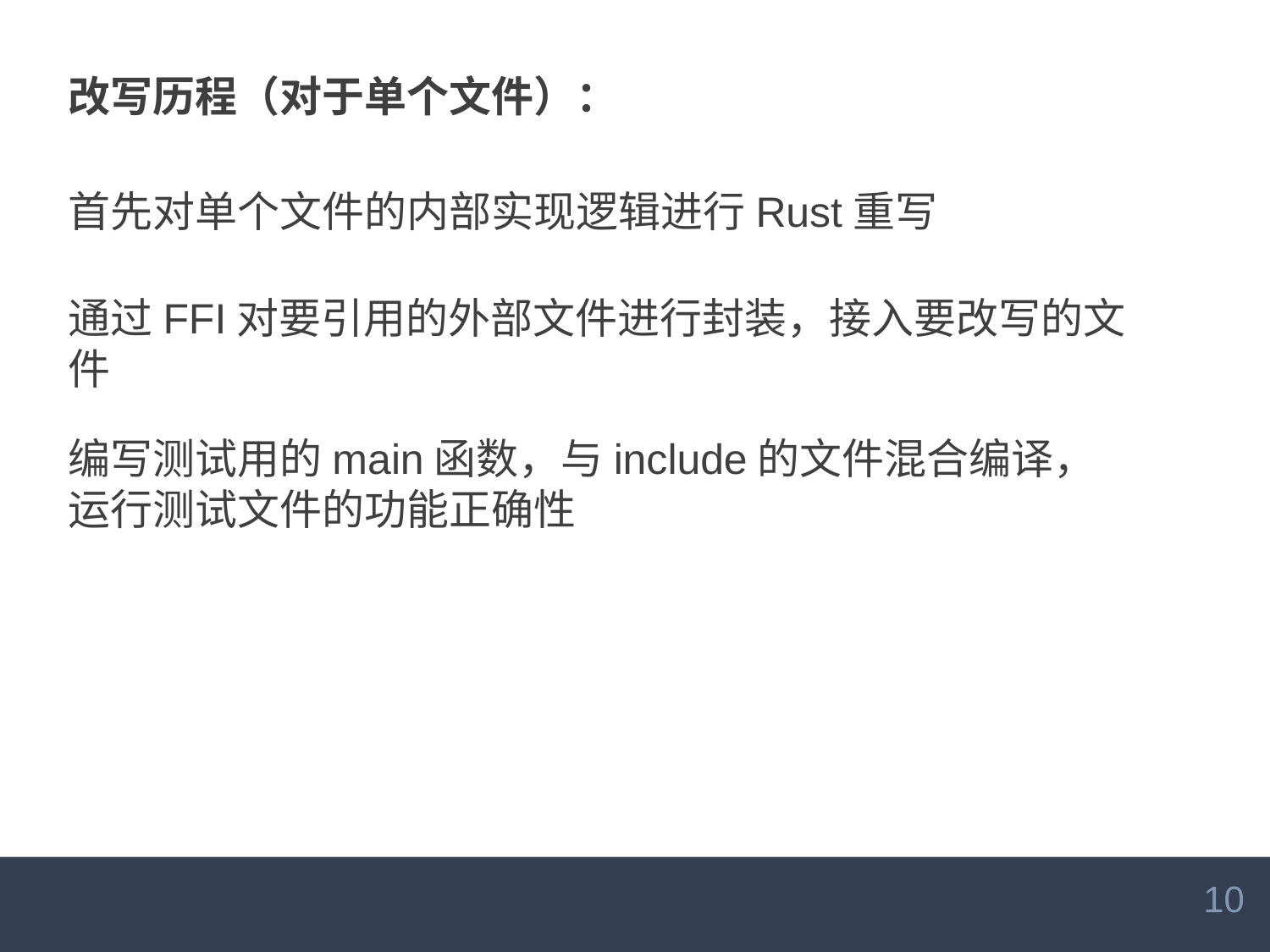

改写历程（对于单个文件）：

首先对单个文件的内部实现逻辑进行Rust重写
通过FFI对要引用的外部文件进行封装，接入要改写的文件
编写测试用的main函数，与include的文件混合编译，运行测试文件的功能正确性
#
10